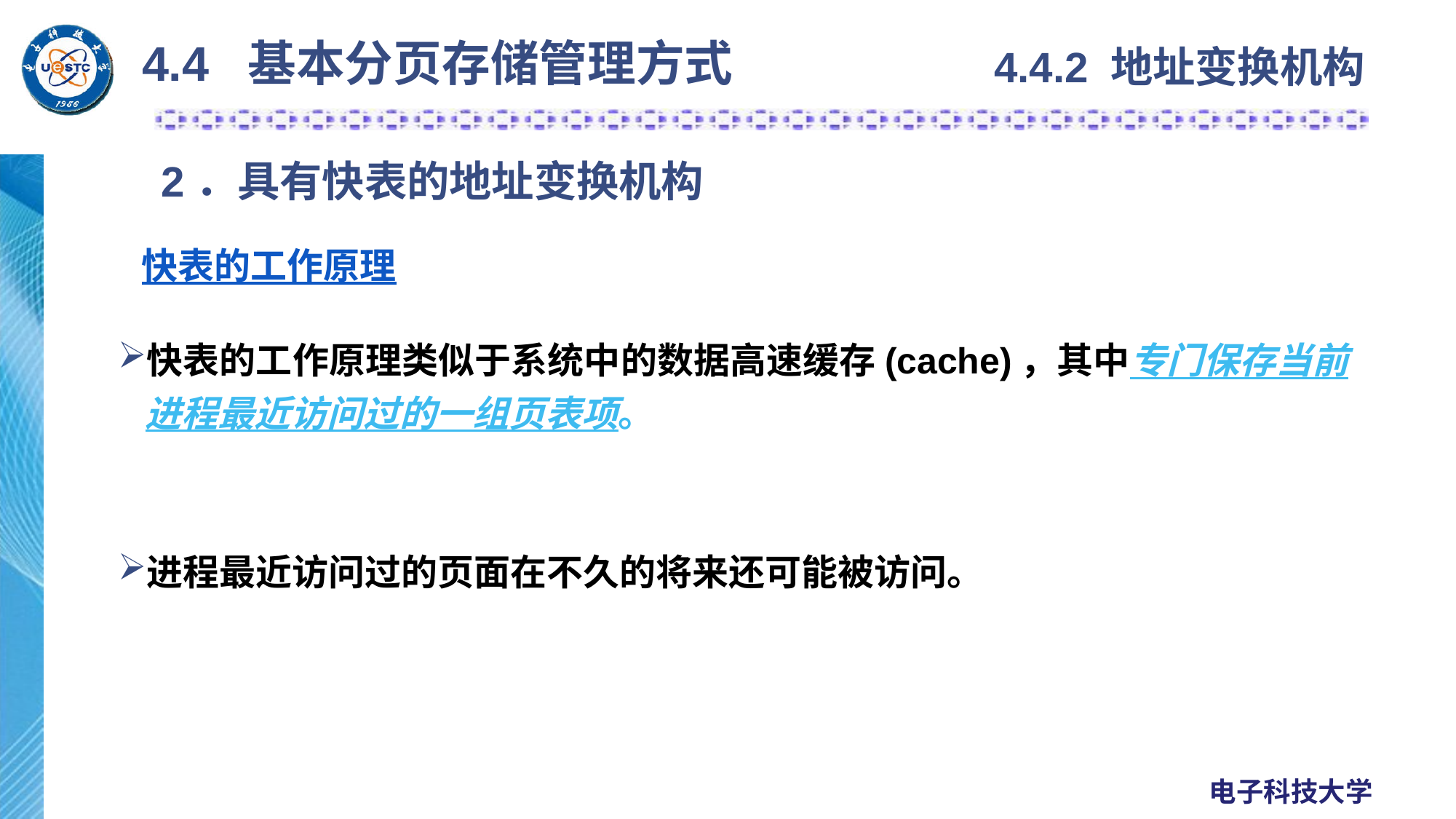

4.4  基本分页存储管理方式
4.4.2 地址变换机构
2．具有快表的地址变换机构
# 快表的工作原理
快表的工作原理类似于系统中的数据高速缓存(cache)，其中专门保存当前进程最近访问过的一组页表项。

进程最近访问过的页面在不久的将来还可能被访问。